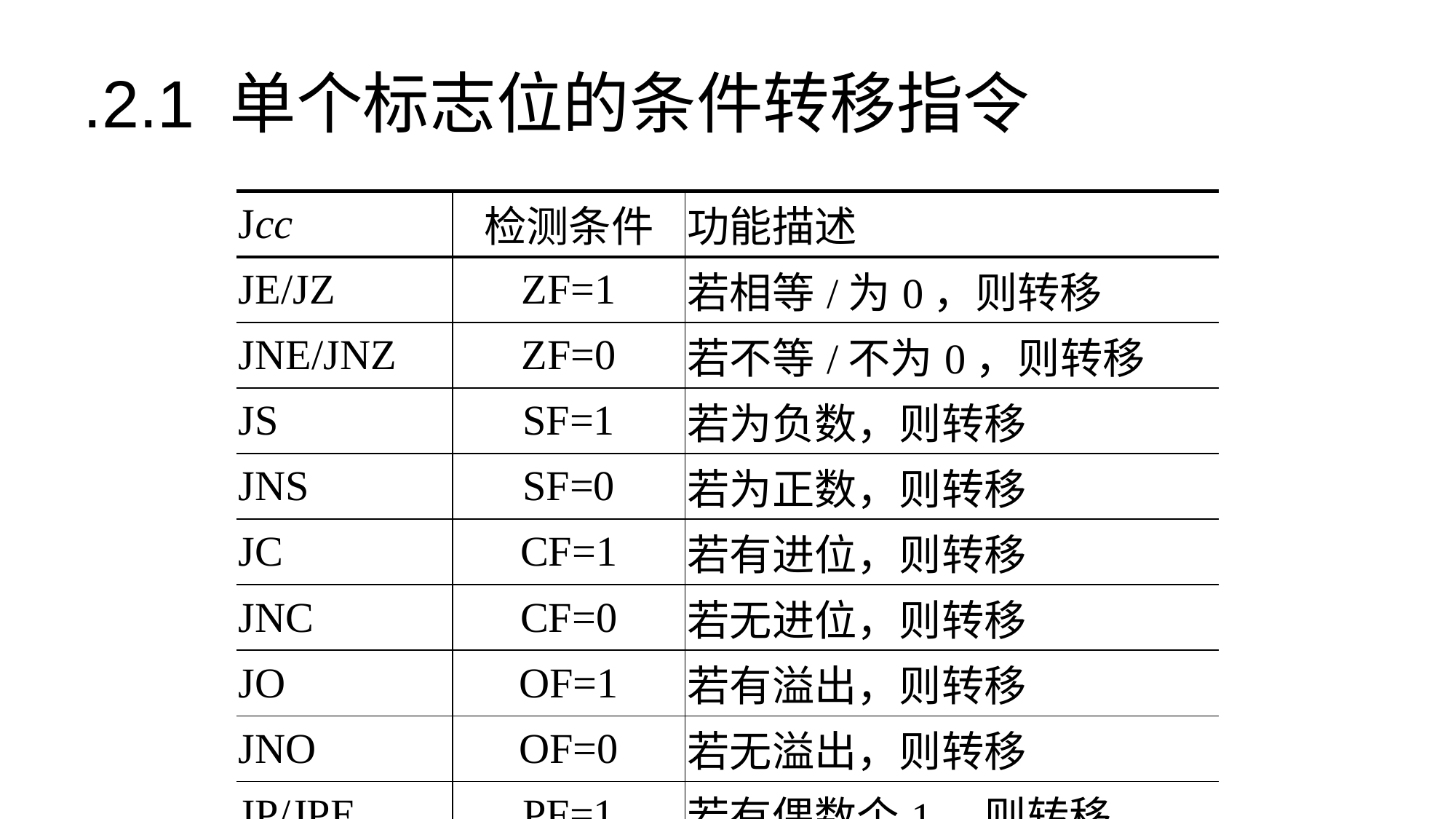

# .2.1 单个标志位的条件转移指令
| Jcc | 检测条件 | 功能描述 |
| --- | --- | --- |
| JE/JZ | ZF=1 | 若相等/为0，则转移 |
| JNE/JNZ | ZF=0 | 若不等/不为0，则转移 |
| JS | SF=1 | 若为负数，则转移 |
| JNS | SF=0 | 若为正数，则转移 |
| JC | CF=1 | 若有进位，则转移 |
| JNC | CF=0 | 若无进位，则转移 |
| JO | OF=1 | 若有溢出，则转移 |
| JNO | OF=0 | 若无溢出，则转移 |
| JP/JPE | PF=1 | 若有偶数个1，则转移 |
| JNP/JPO | PF=0 | 若有奇数个1，则转移 |